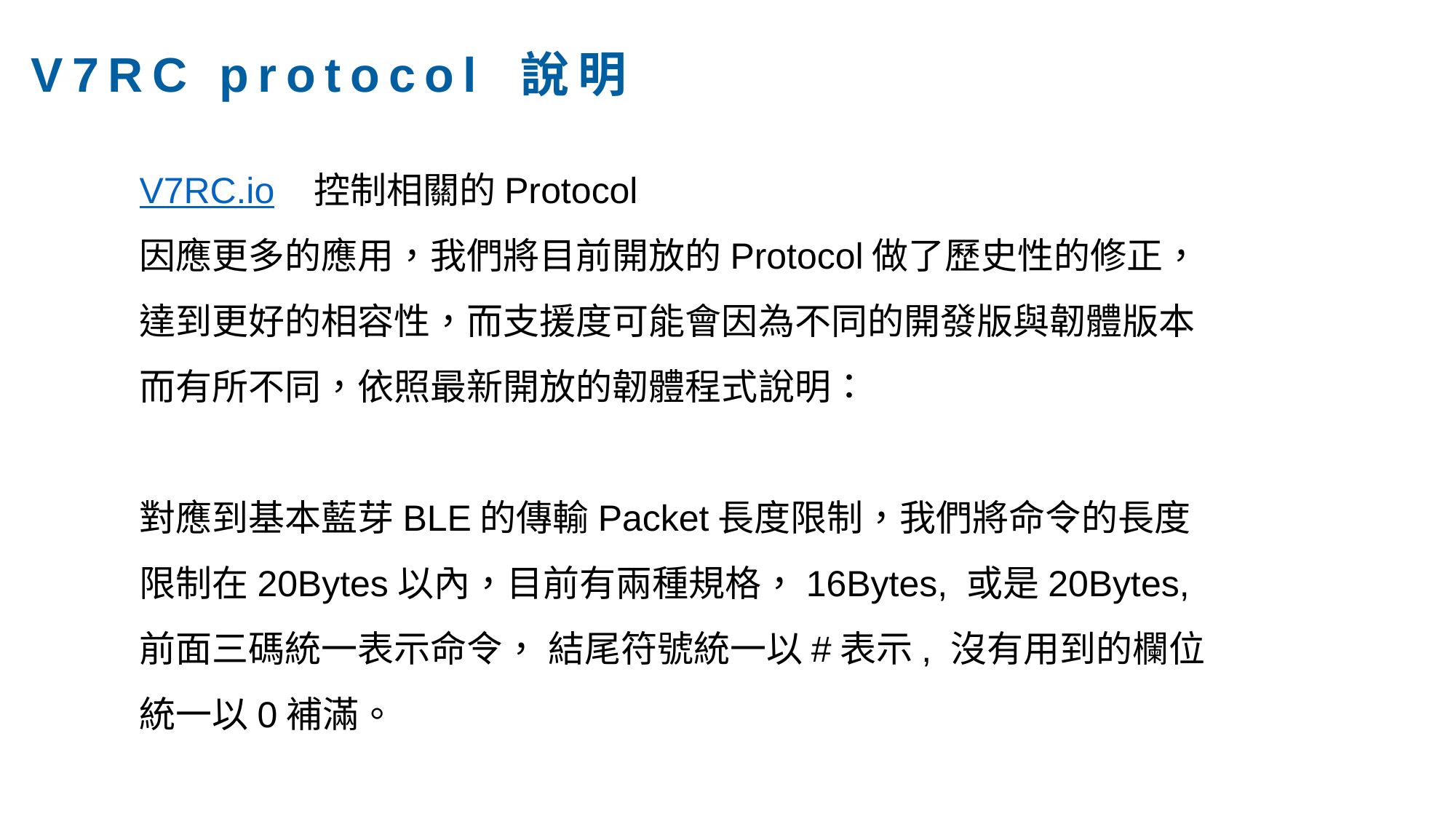

V7RC protocol 說明
V7RC.io   控制相關的Protocol
因應更多的應用，我們將目前開放的Protocol做了歷史性的修正，達到更好的相容性，而支援度可能會因為不同的開發版與韌體版本而有所不同，依照最新開放的韌體程式說明：

對應到基本藍芽BLE的傳輸Packet長度限制，我們將命令的長度限制在20Bytes以內，目前有兩種規格，16Bytes, 或是20Bytes, 前面三碼統一表示命令， 結尾符號統一以#表示, 沒有用到的欄位統一以0補滿。